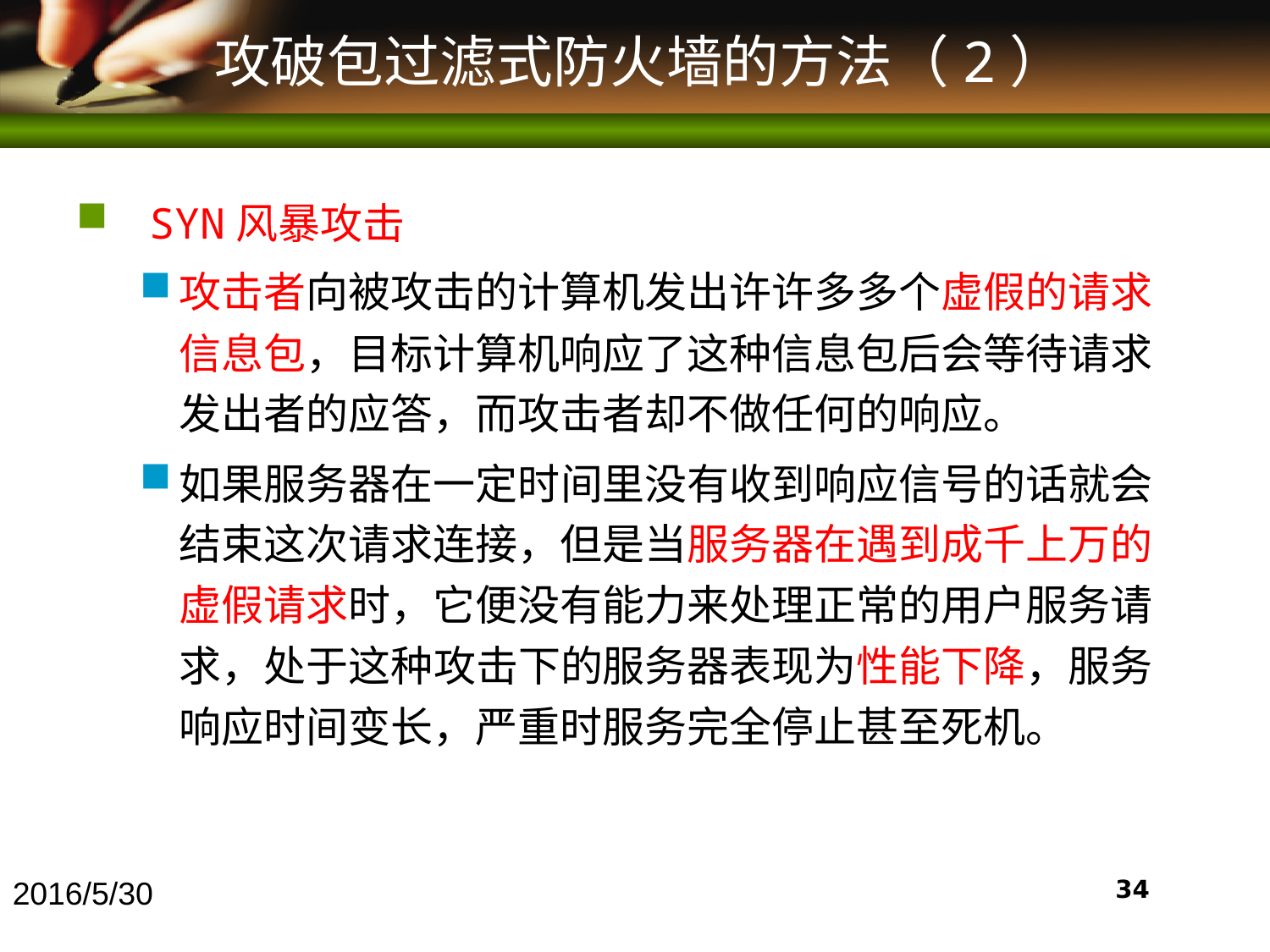

# 攻破包过滤式防火墙的方法（2）
 SYN风暴攻击
攻击者向被攻击的计算机发出许许多多个虚假的请求信息包，目标计算机响应了这种信息包后会等待请求发出者的应答，而攻击者却不做任何的响应。
如果服务器在一定时间里没有收到响应信号的话就会结束这次请求连接，但是当服务器在遇到成千上万的虚假请求时，它便没有能力来处理正常的用户服务请求，处于这种攻击下的服务器表现为性能下降，服务响应时间变长，严重时服务完全停止甚至死机。
2016/5/30

34